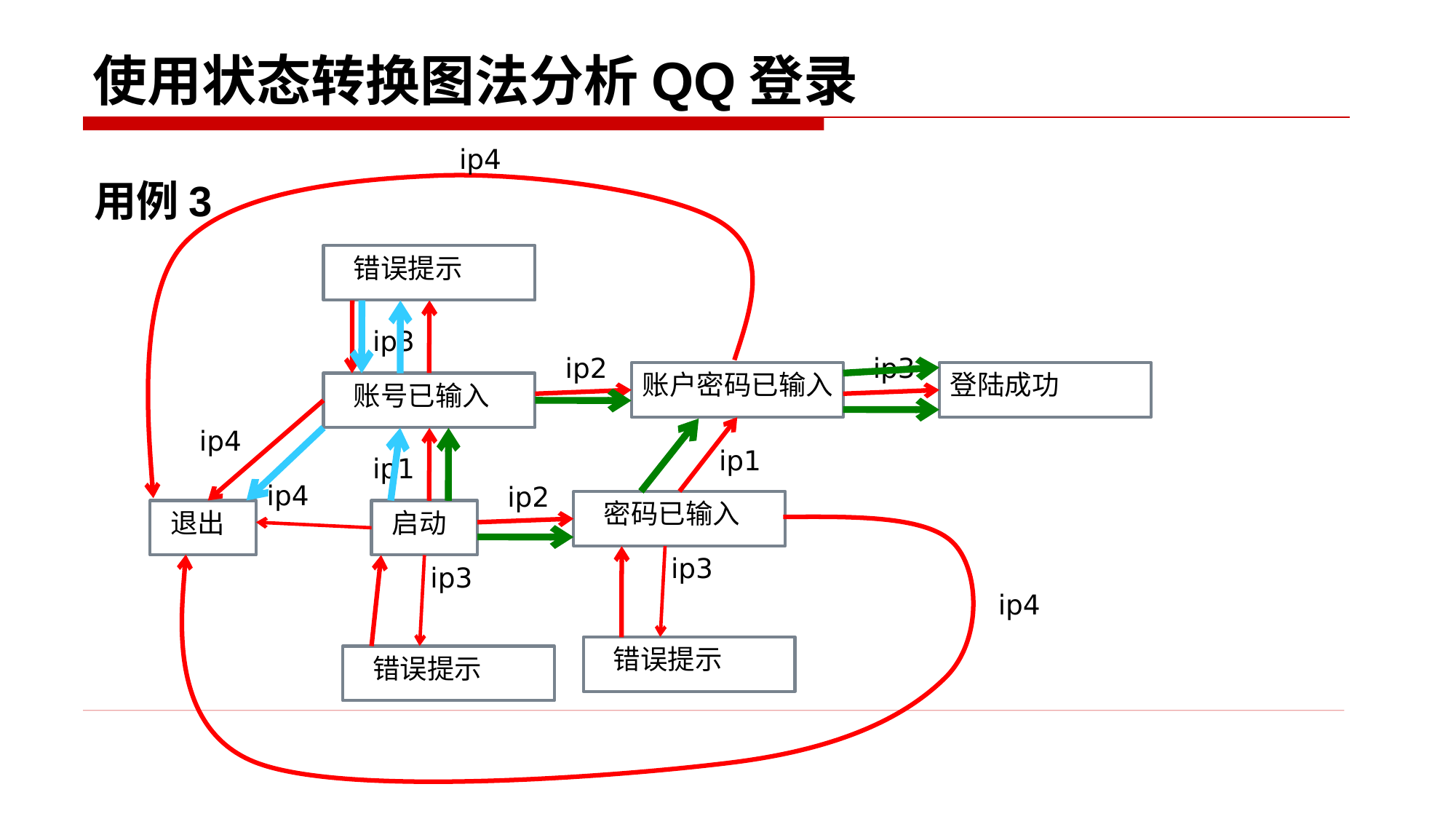

# 使用状态转换图法分析QQ登录
ip4

用例3

错误提示
ip3
ip2
账户密码已输入

ip3
登陆成功

账号已输入
ip1
ip4
ip1
ip4

退出
ip2
密码已输入

启动

ip4
ip3

错误提示
ip3

错误提示